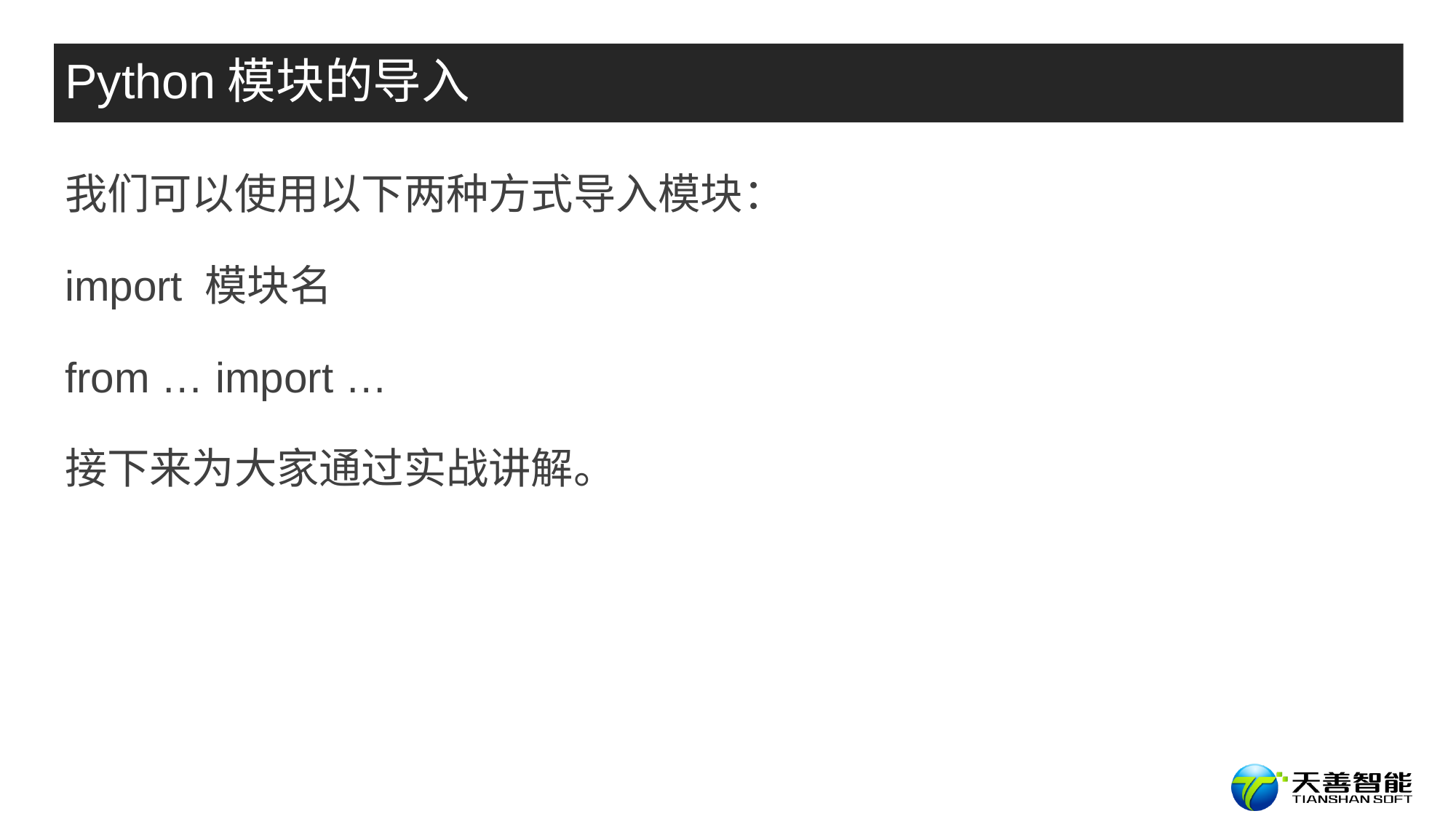

# Python模块的导入
我们可以使用以下两种方式导入模块：
import 模块名
from … import …
接下来为大家通过实战讲解。